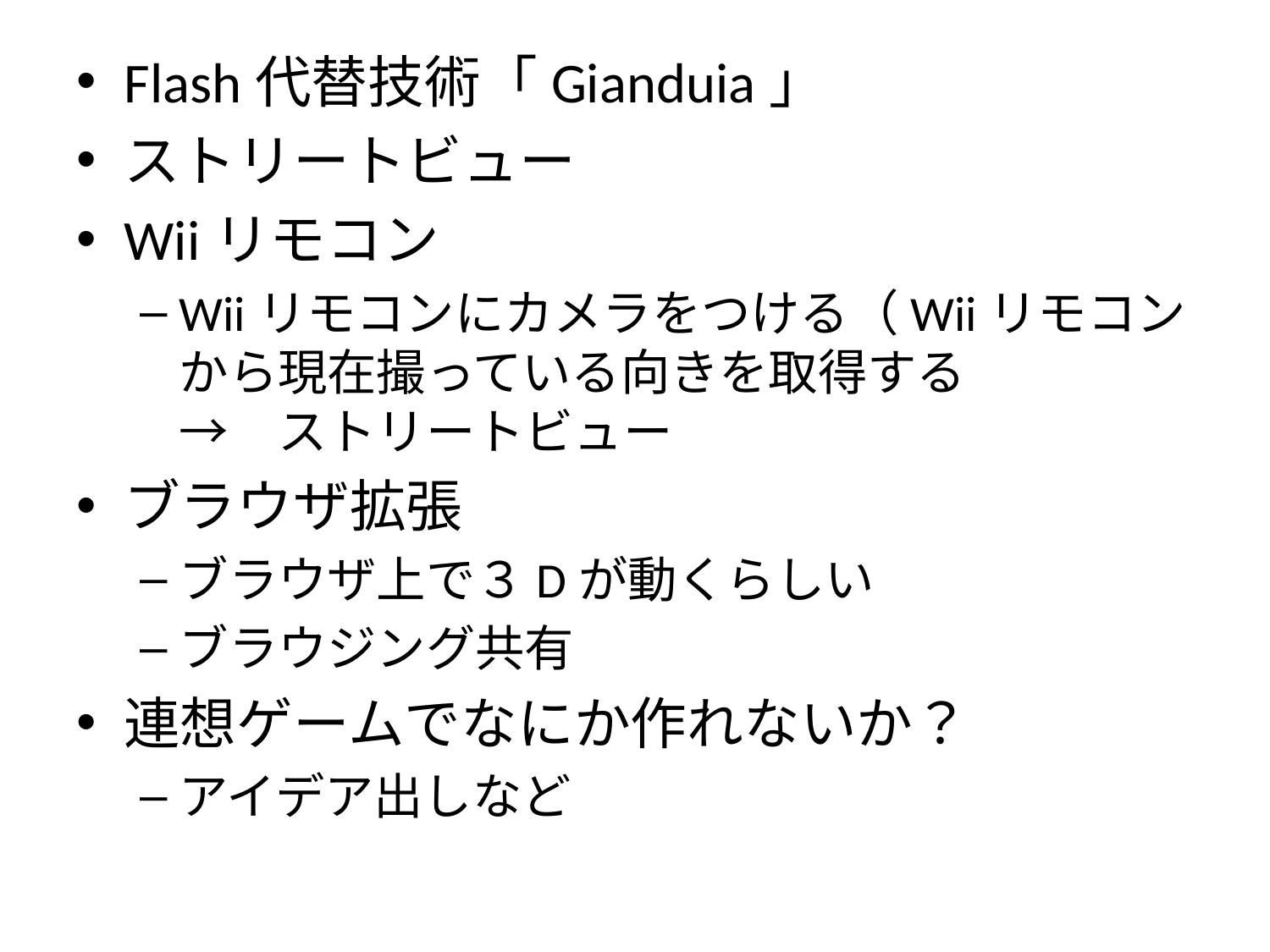

#
Flash代替技術「Gianduia」
ストリートビュー
Wiiリモコン
Wiiリモコンにカメラをつける（Wiiリモコンから現在撮っている向きを取得する
→　ストリートビュー
ブラウザ拡張
ブラウザ上で３Dが動くらしい
ブラウジング共有
連想ゲームでなにか作れないか？
アイデア出しなど